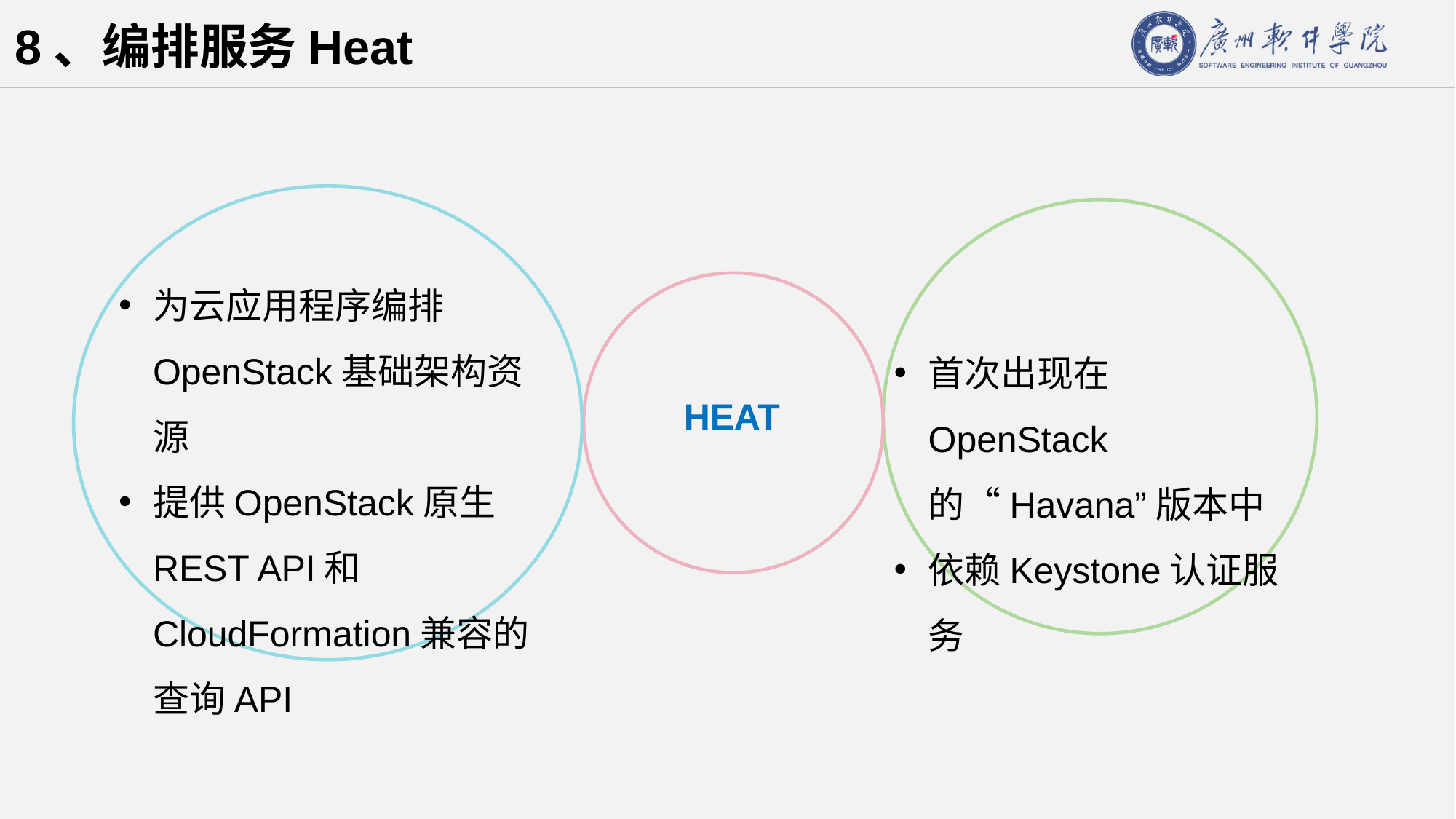

# 8、编排服务Heat

为云应用程序编排OpenStack基础架构资源
提供OpenStack原生REST API和CloudFormation兼容的查询API

首次出现在OpenStack的“Havana”版本中
依赖Keystone认证服务
HEAT